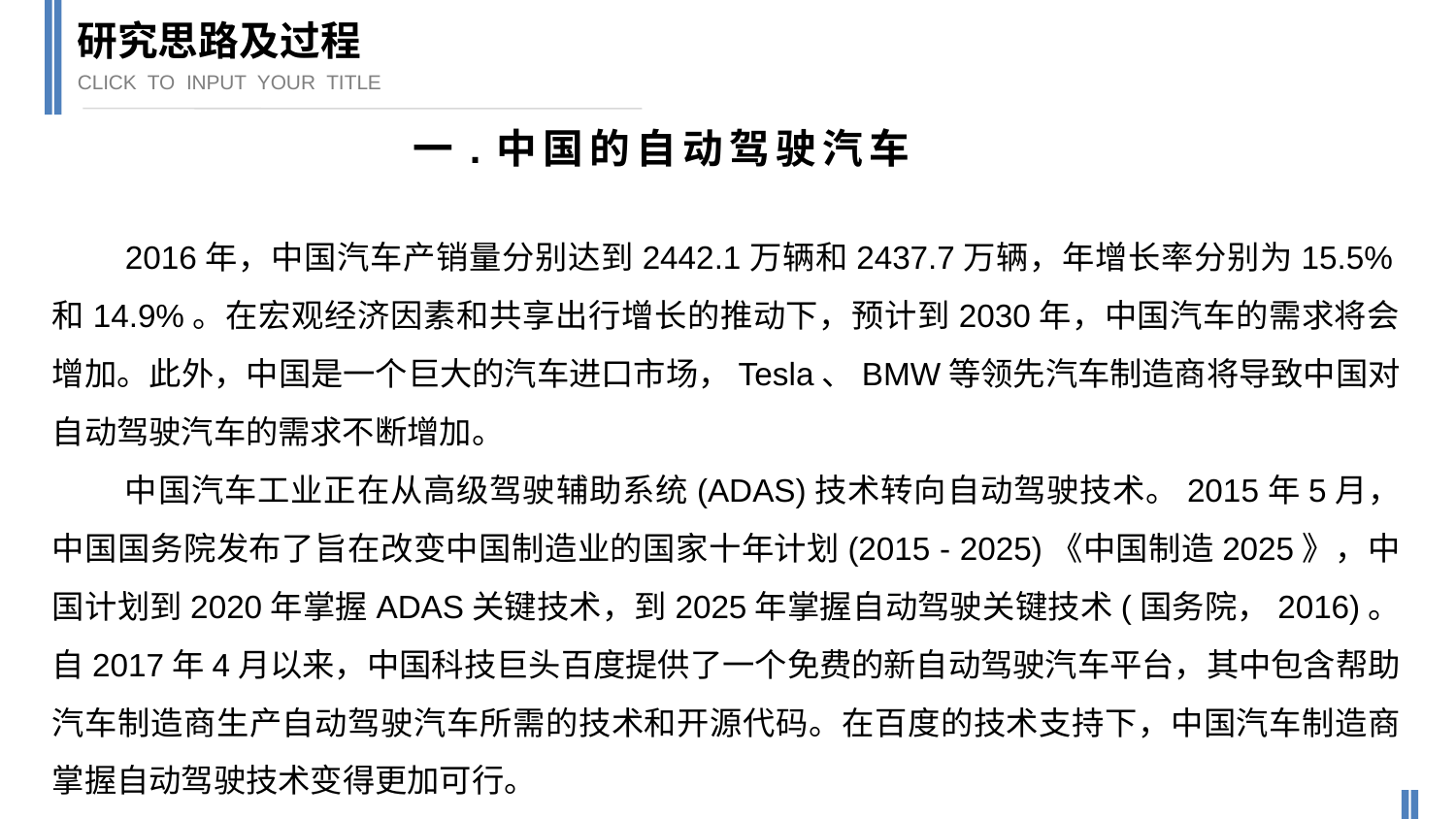

研究思路及过程
CLICK  TO  INPUT  YOUR  TITLE
一.中国的自动驾驶汽车
2016年，中国汽车产销量分别达到2442.1万辆和2437.7万辆，年增长率分别为15.5%和14.9%。在宏观经济因素和共享出行增长的推动下，预计到2030年，中国汽车的需求将会增加。此外，中国是一个巨大的汽车进口市场，Tesla、BMW等领先汽车制造商将导致中国对自动驾驶汽车的需求不断增加。
中国汽车工业正在从高级驾驶辅助系统(ADAS)技术转向自动驾驶技术。2015年5月，中国国务院发布了旨在改变中国制造业的国家十年计划(2015 - 2025)《中国制造2025》，中国计划到2020年掌握ADAS关键技术，到2025年掌握自动驾驶关键技术(国务院，2016)。自2017年4月以来，中国科技巨头百度提供了一个免费的新自动驾驶汽车平台，其中包含帮助汽车制造商生产自动驾驶汽车所需的技术和开源代码。在百度的技术支持下，中国汽车制造商掌握自动驾驶技术变得更加可行。